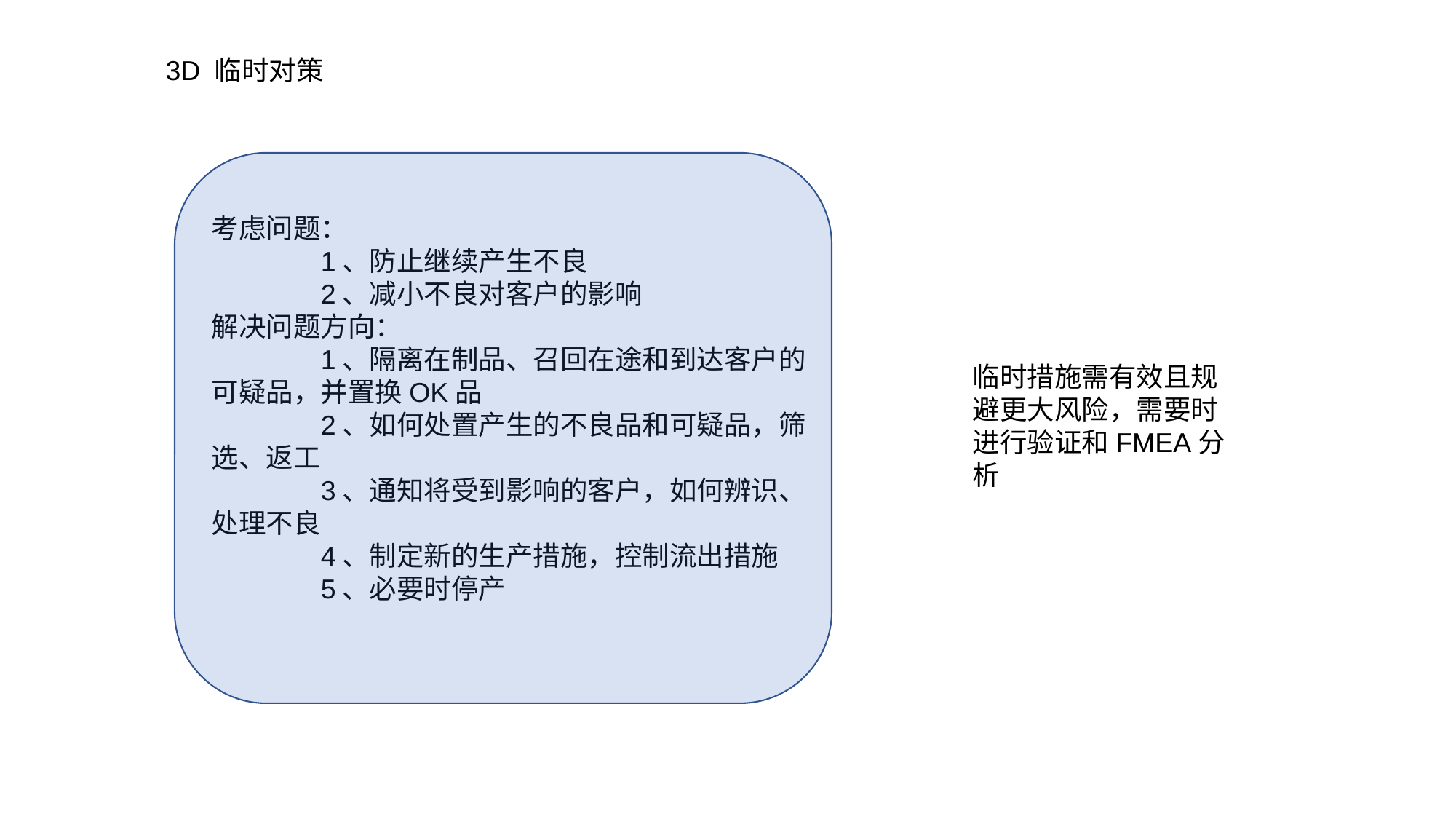

3D 临时对策

考虑问题：
	1、防止继续产生不良
	2、减小不良对客户的影响
解决问题方向：
	1、隔离在制品、召回在途和到达客户的可疑品，并置换OK品
	2、如何处置产生的不良品和可疑品，筛选、返工
	3、通知将受到影响的客户，如何辨识、处理不良
	4、制定新的生产措施，控制流出措施
	5、必要时停产
临时措施需有效且规避更大风险，需要时进行验证和FMEA分析